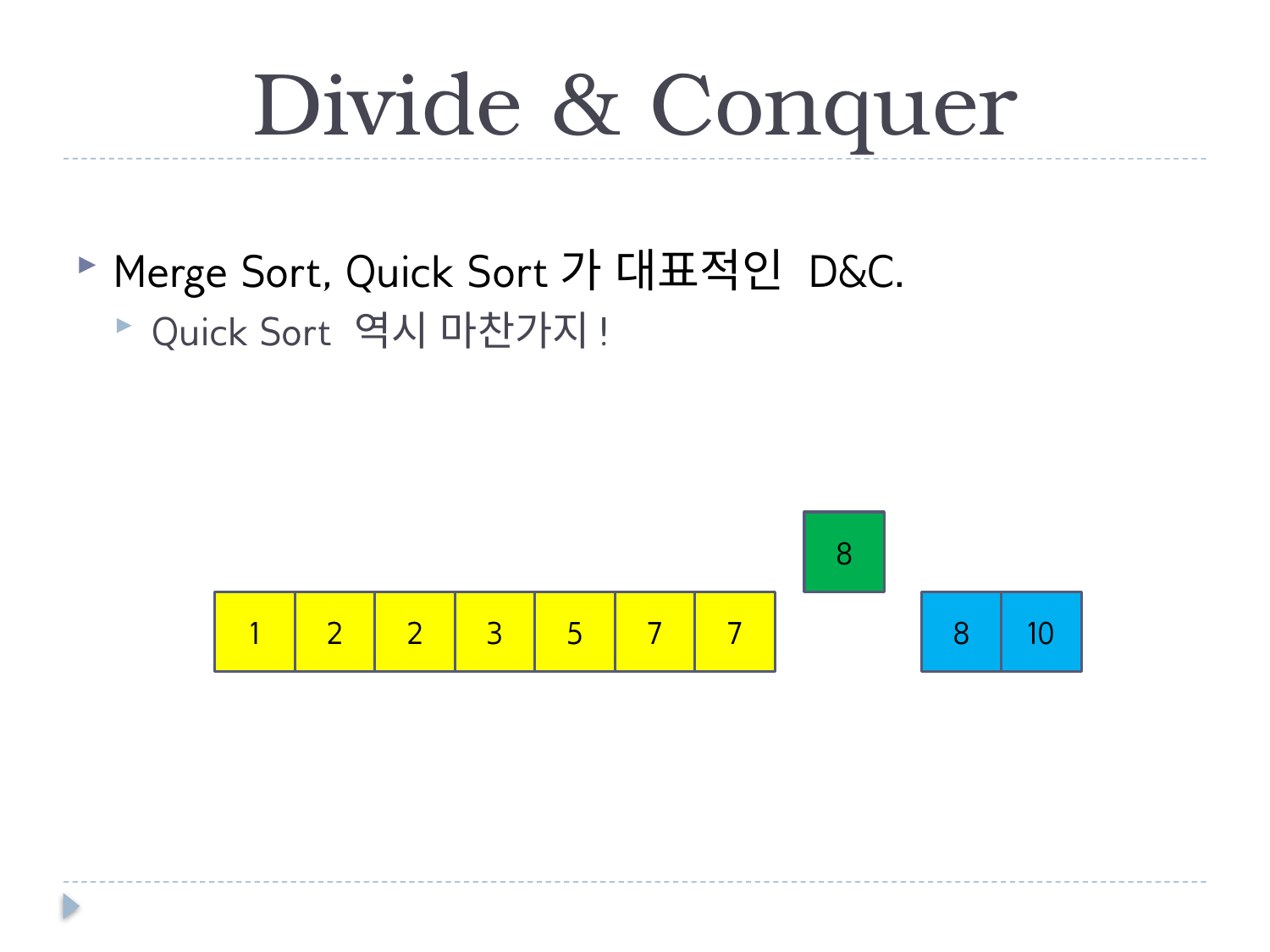

# Divide & Conquer

Merge Sort, Quick Sort가 대표적인 D&C.
Quick Sort 역시 마찬가지!
8
1
2
2
3
5
7
7
8
10